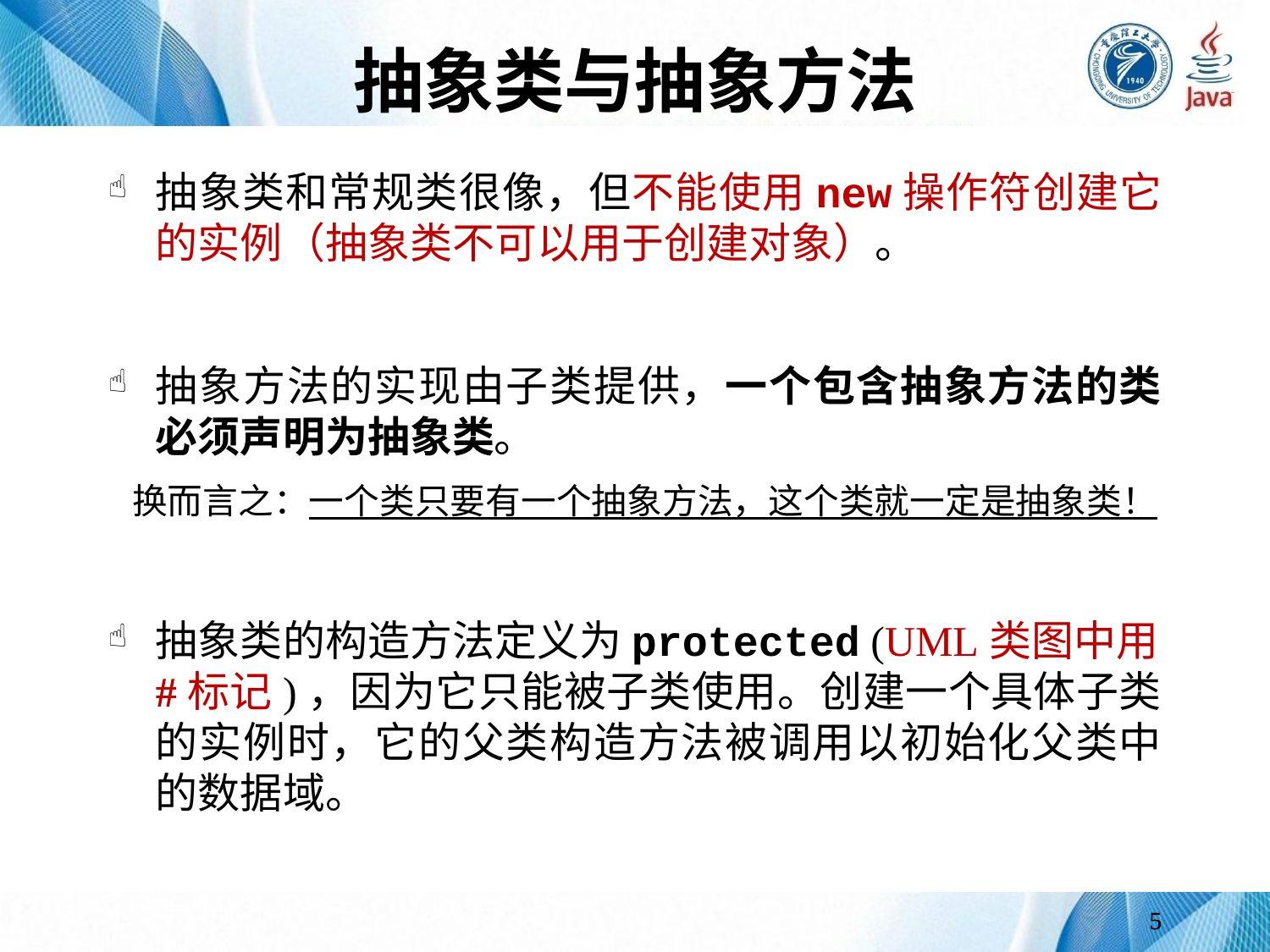

# 抽象类与抽象方法
抽象类和常规类很像，但不能使用new操作符创建它的实例（抽象类不可以用于创建对象）。

抽象方法的实现由子类提供，一个包含抽象方法的类必须声明为抽象类。
  换而言之：一个类只要有一个抽象方法，这个类就一定是抽象类！

抽象类的构造方法定义为protected (UML类图中用#标记)，因为它只能被子类使用。创建一个具体子类的实例时，它的父类构造方法被调用以初始化父类中的数据域。
5
5